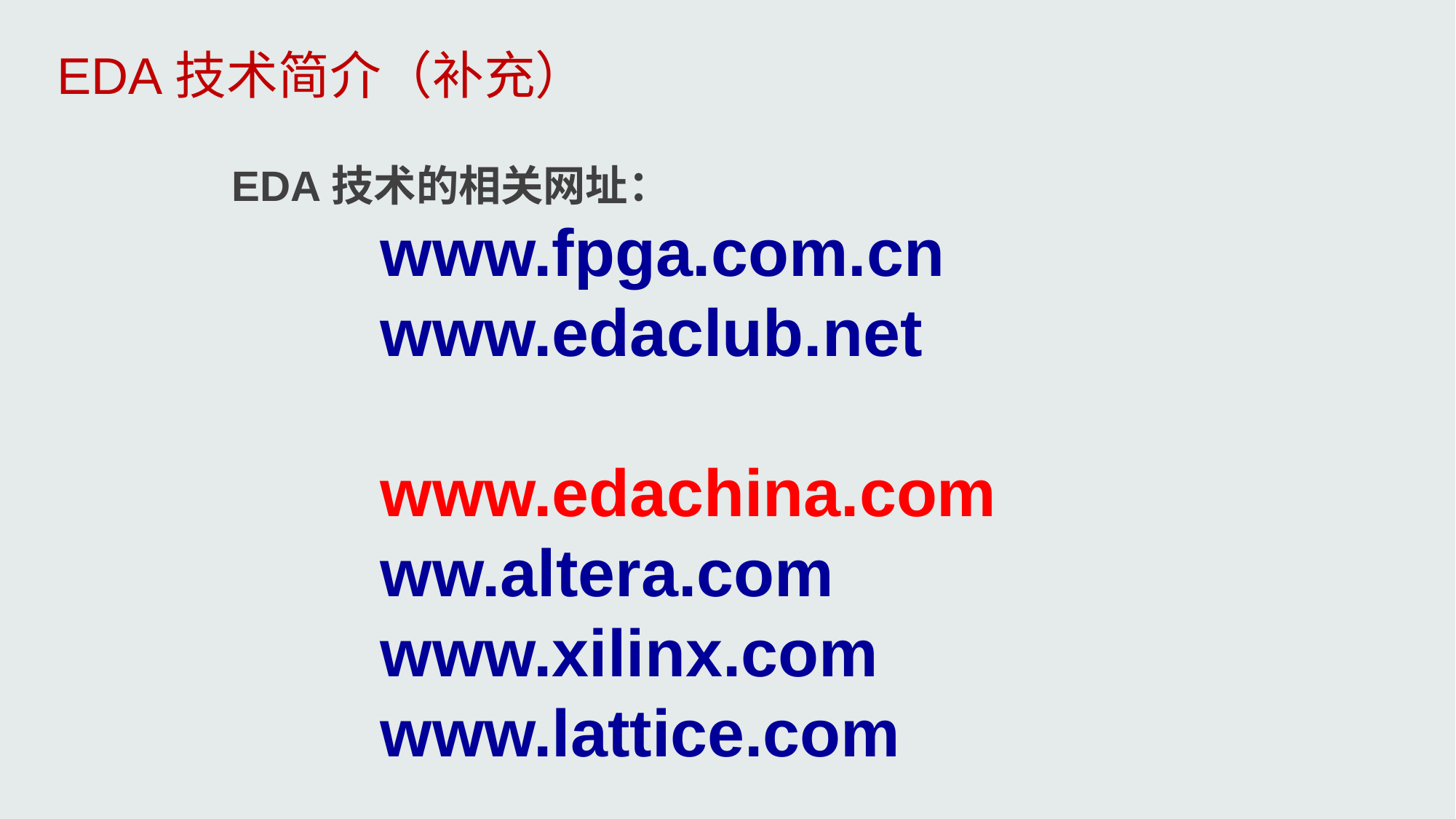

EDA技术简介（补充）
EDA技术的相关网址：
        www.fpga.com.cn
        www.edaclub.net
        www.edachina.com
        ww.altera.com
        www.xilinx.com
        www.lattice.com